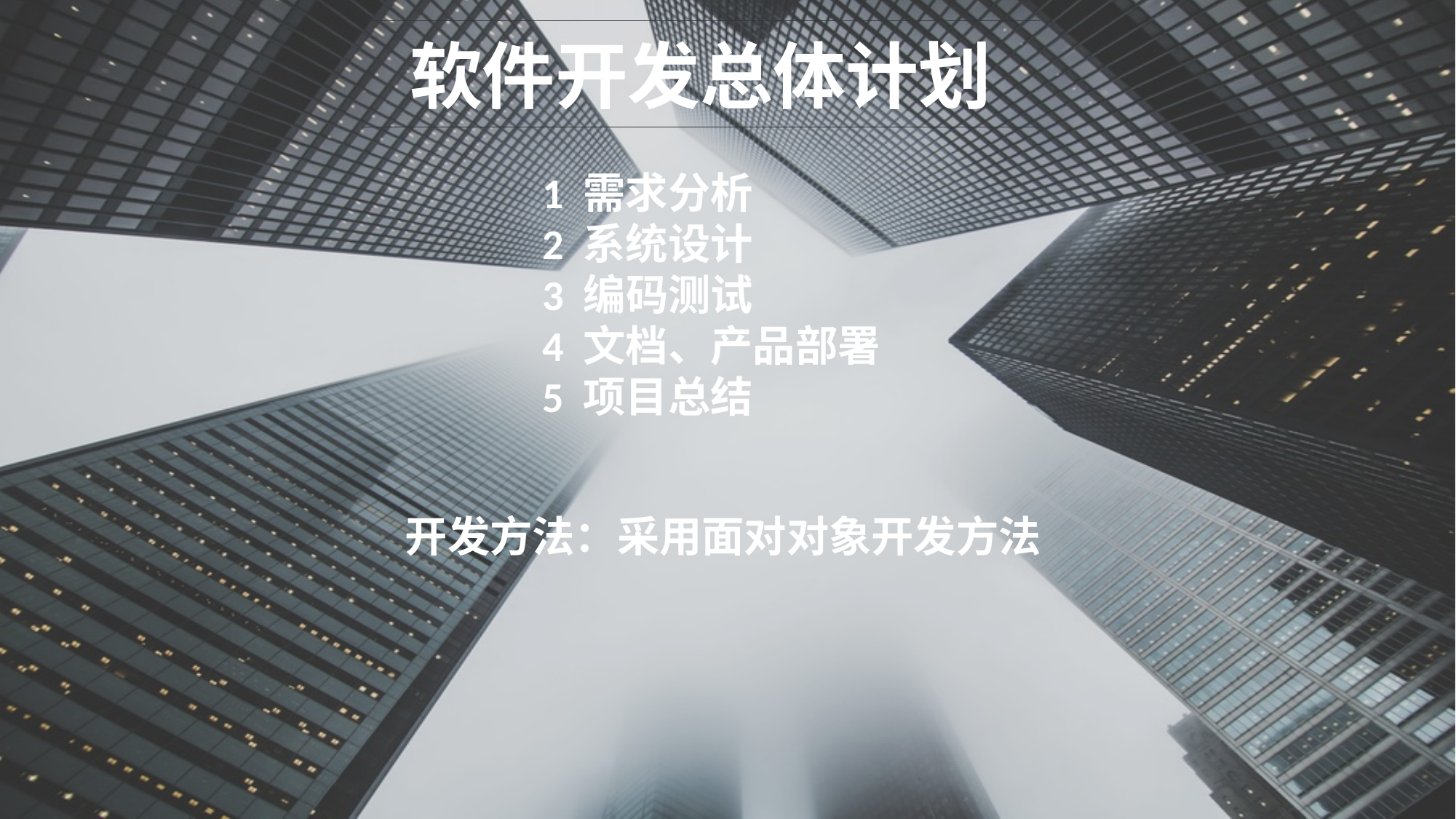

软件开发总体计划
1 需求分析
2 系统设计
3 编码测试
4 文档、产品部署
5 项目总结
开发方法：采用面对对象开发方法